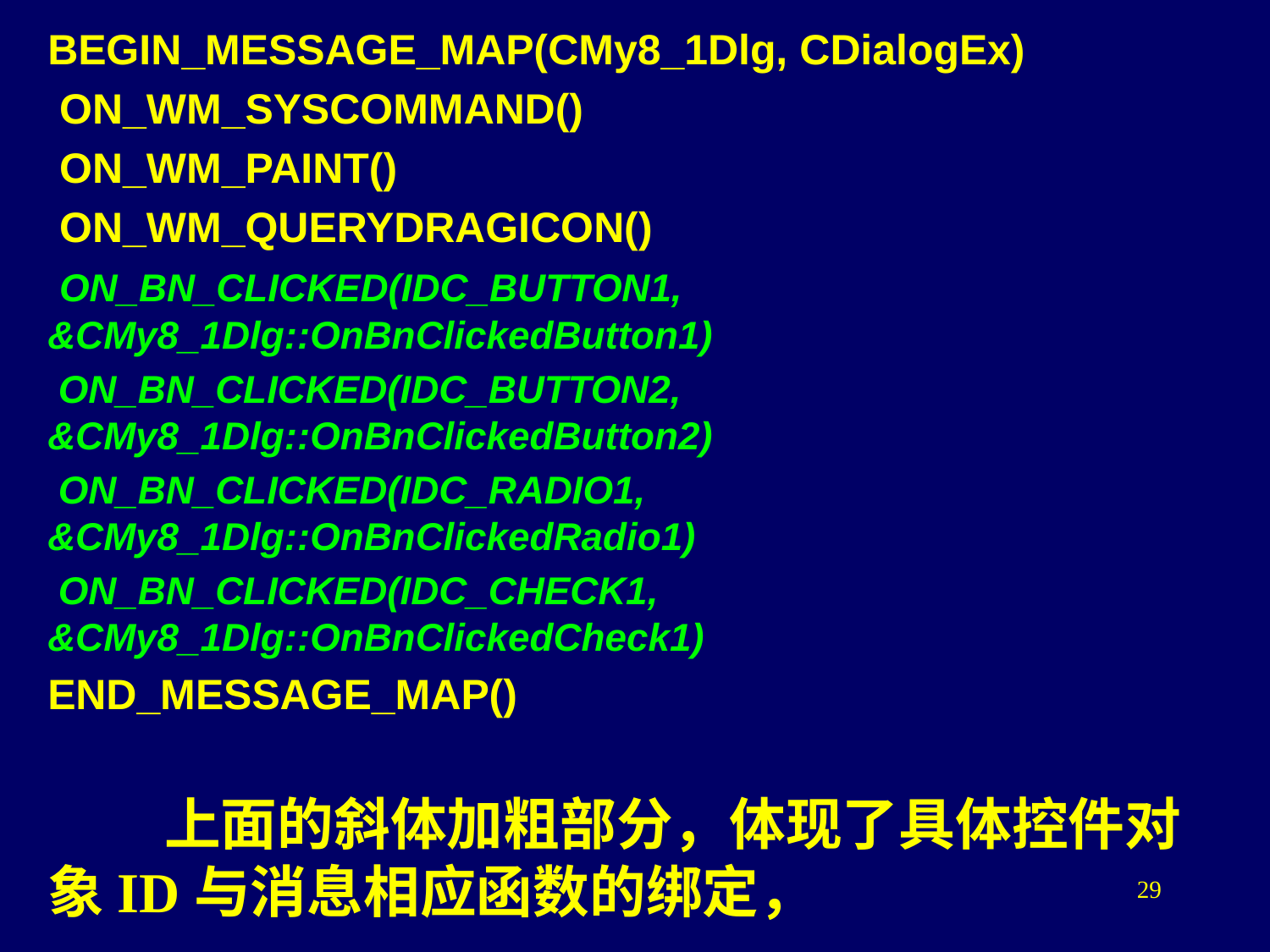

BEGIN_MESSAGE_MAP(CMy8_1Dlg, CDialogEx)
 ON_WM_SYSCOMMAND()
 ON_WM_PAINT()
 ON_WM_QUERYDRAGICON()
 ON_BN_CLICKED(IDC_BUTTON1, &CMy8_1Dlg::OnBnClickedButton1)
 ON_BN_CLICKED(IDC_BUTTON2, &CMy8_1Dlg::OnBnClickedButton2)
 ON_BN_CLICKED(IDC_RADIO1, &CMy8_1Dlg::OnBnClickedRadio1)
 ON_BN_CLICKED(IDC_CHECK1, &CMy8_1Dlg::OnBnClickedCheck1)
END_MESSAGE_MAP()

        上面的斜体加粗部分，体现了具体控件对象ID与消息相应函数的绑定，

29